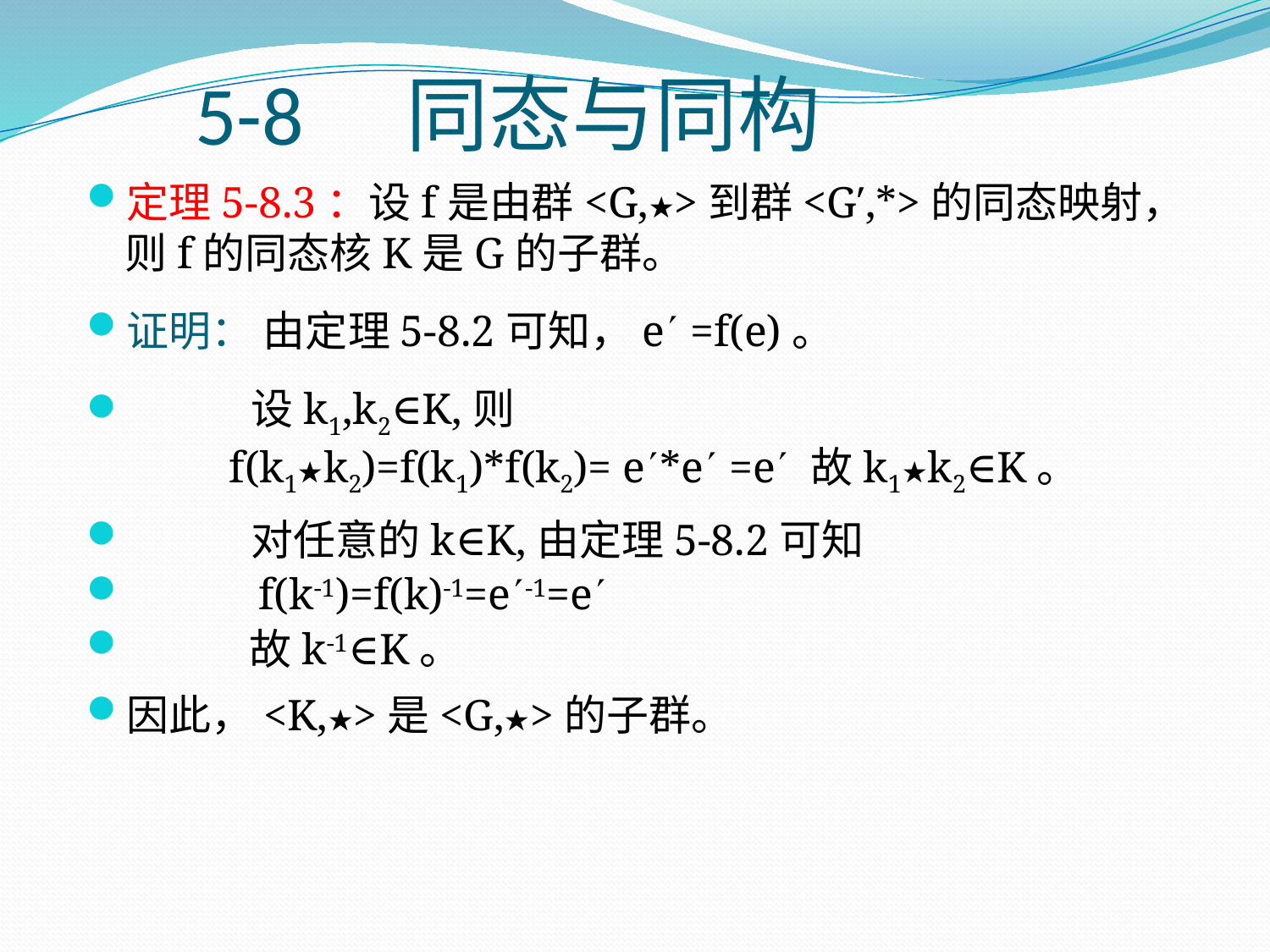

# 5-8　同态与同构
定理5-8.3：设f是由群<G,★>到群<G′,*>的同态映射，则f的同态核K是G的子群。
证明： 由定理5-8.2可知，e′ =f(e)。
            设k1,k2∈K,则
　　 f(k1★k2)=f(k1)*f(k2)= e′*e′ =e′ 故k1★k2∈K。
            对任意的k∈K,由定理5-8.2可知
            f(k-1)=f(k)-1=e′-1=e′
　　    故k-1∈K。
因此，<K,★>是<G,★>的子群。